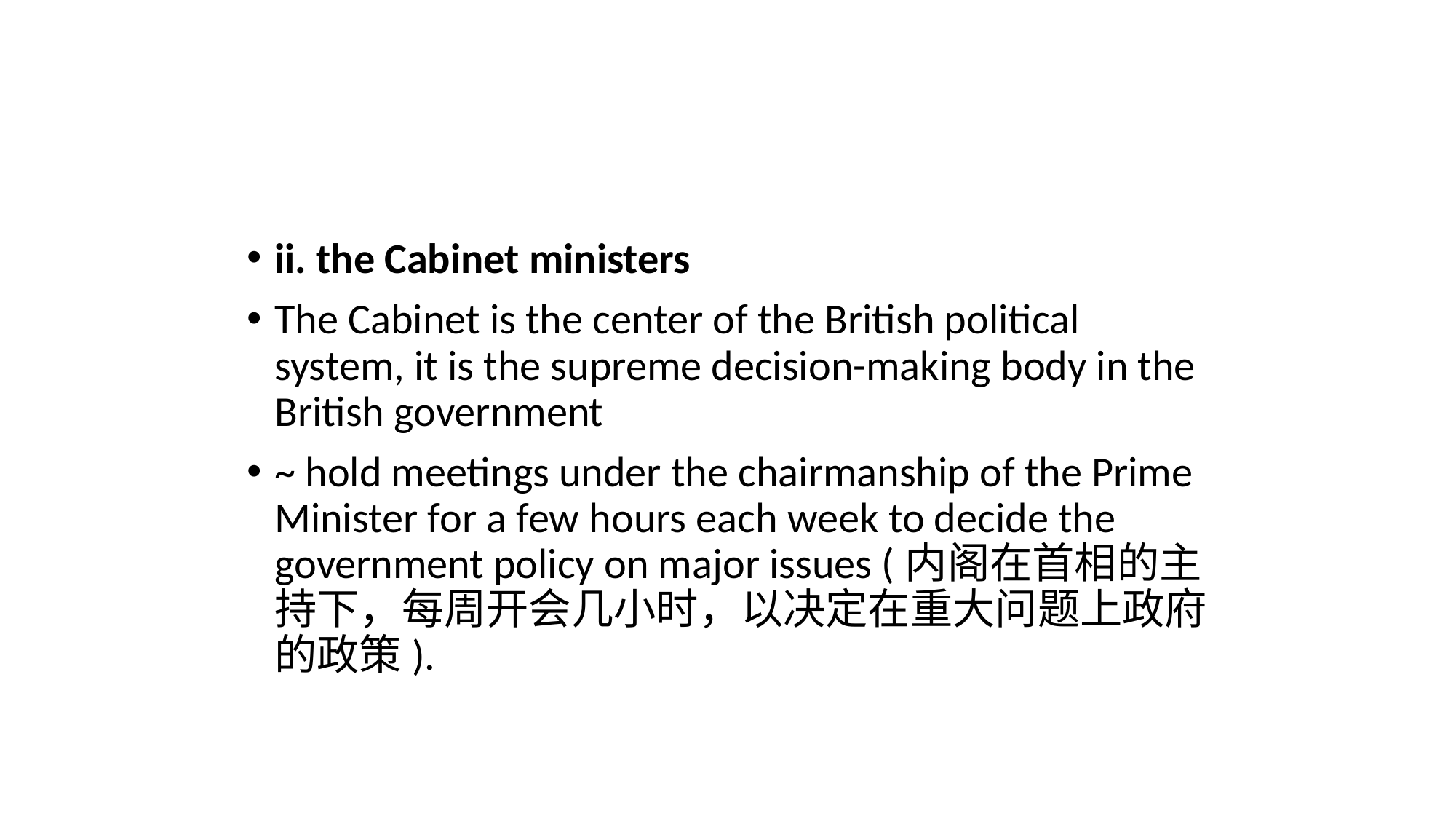

ii. the Cabinet ministers
The Cabinet is the center of the British political system, it is the supreme decision-making body in the British government
~ hold meetings under the chairmanship of the Prime Minister for a few hours each week to decide the government policy on major issues (内阁在首相的主持下，每周开会几小时，以决定在重大问题上政府的政策).